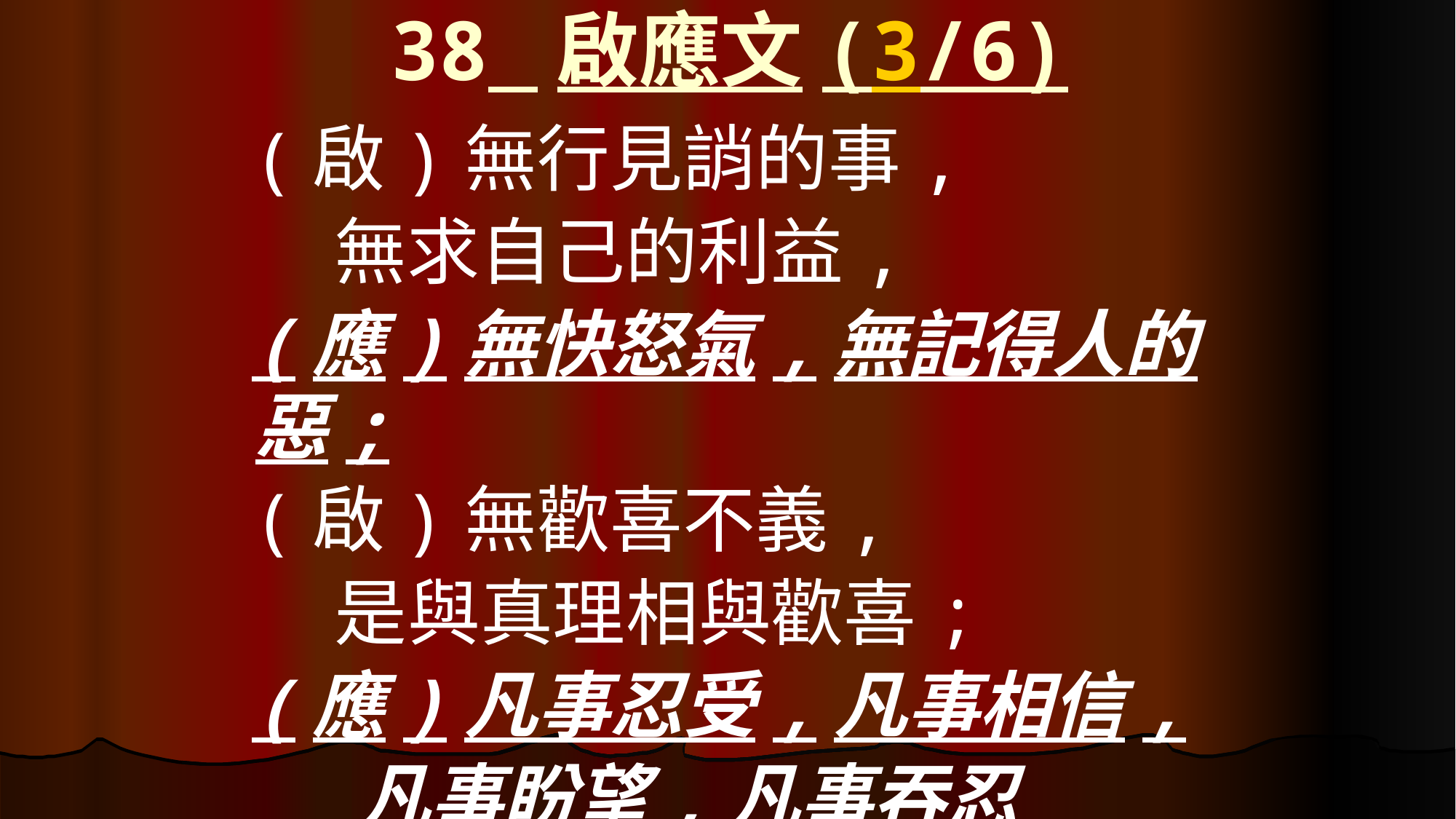

# 38 啟應文(3/6)
(啟)無行見誚的事,
    無求自己的利益,
(應)無快怒氣,無記得人的惡;
(啟)無歡喜不義,
    是與真理相與歡喜;
(應)凡事忍受,凡事相信,
　  凡事盼望,凡事吞忍